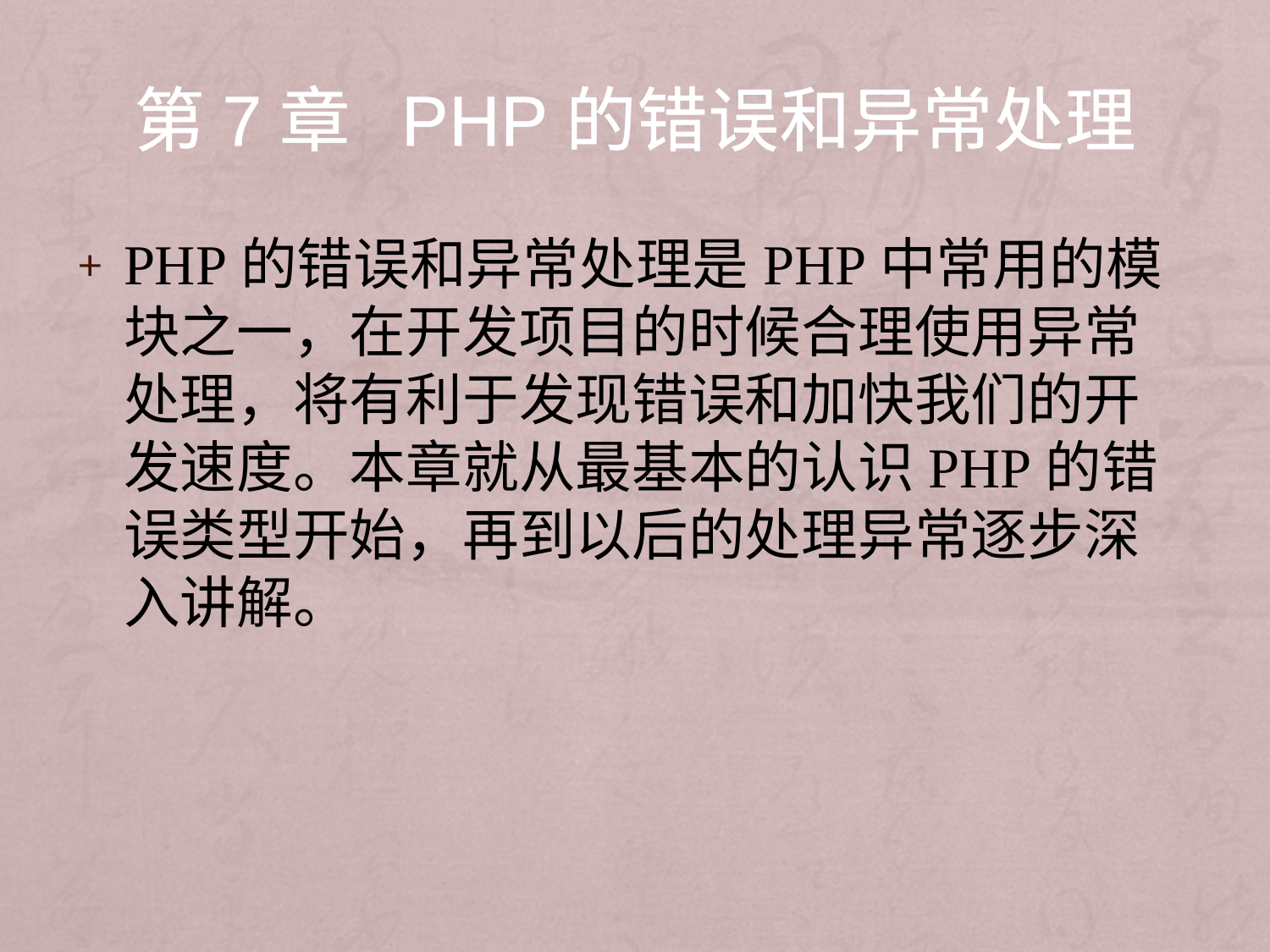

# 第7章  PHP的错误和异常处理
PHP的错误和异常处理是PHP中常用的模块之一，在开发项目的时候合理使用异常处理，将有利于发现错误和加快我们的开发速度。本章就从最基本的认识PHP的错误类型开始，再到以后的处理异常逐步深入讲解。